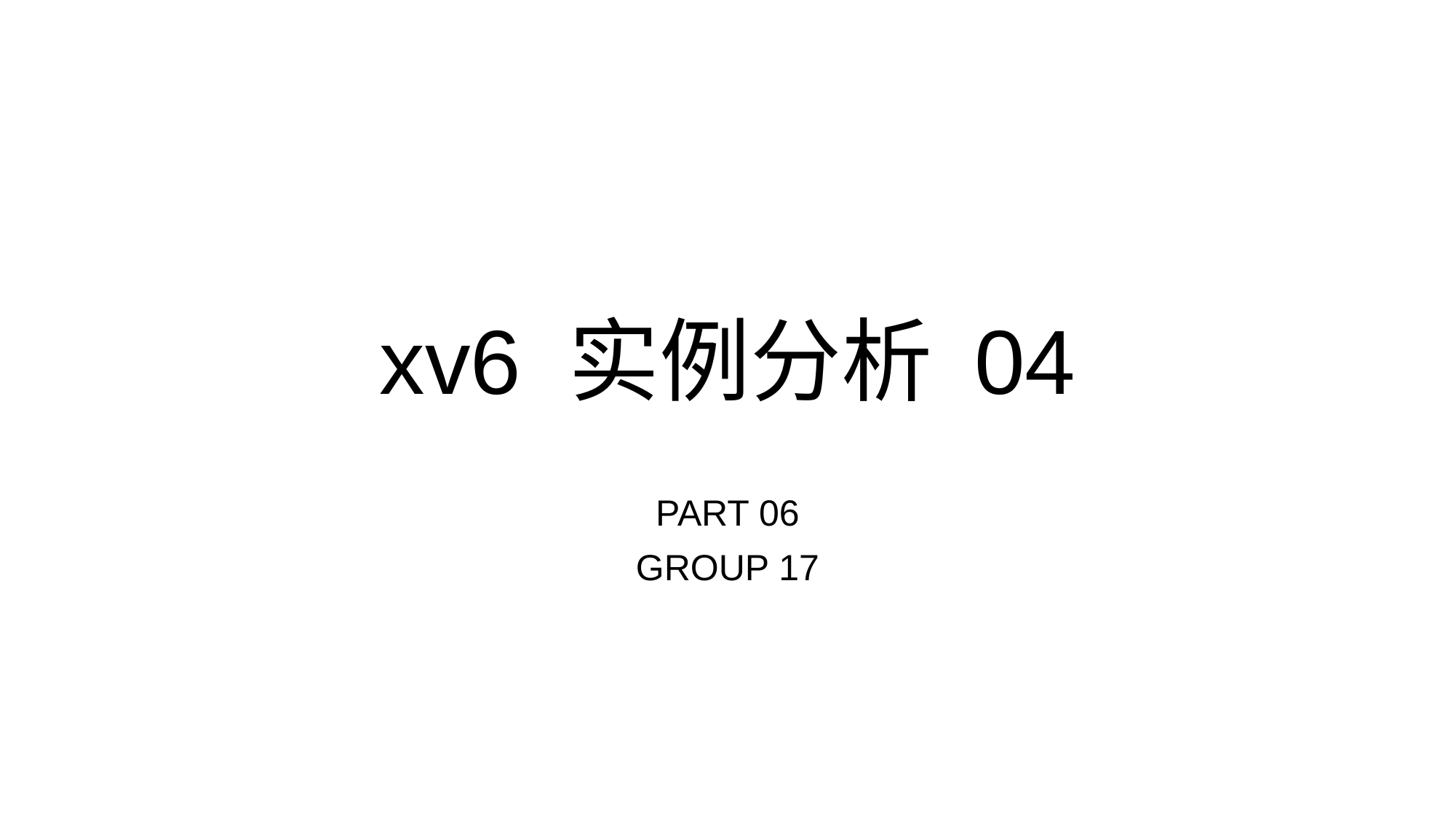

# xv6 实例分析 04

PART 06
GROUP 17